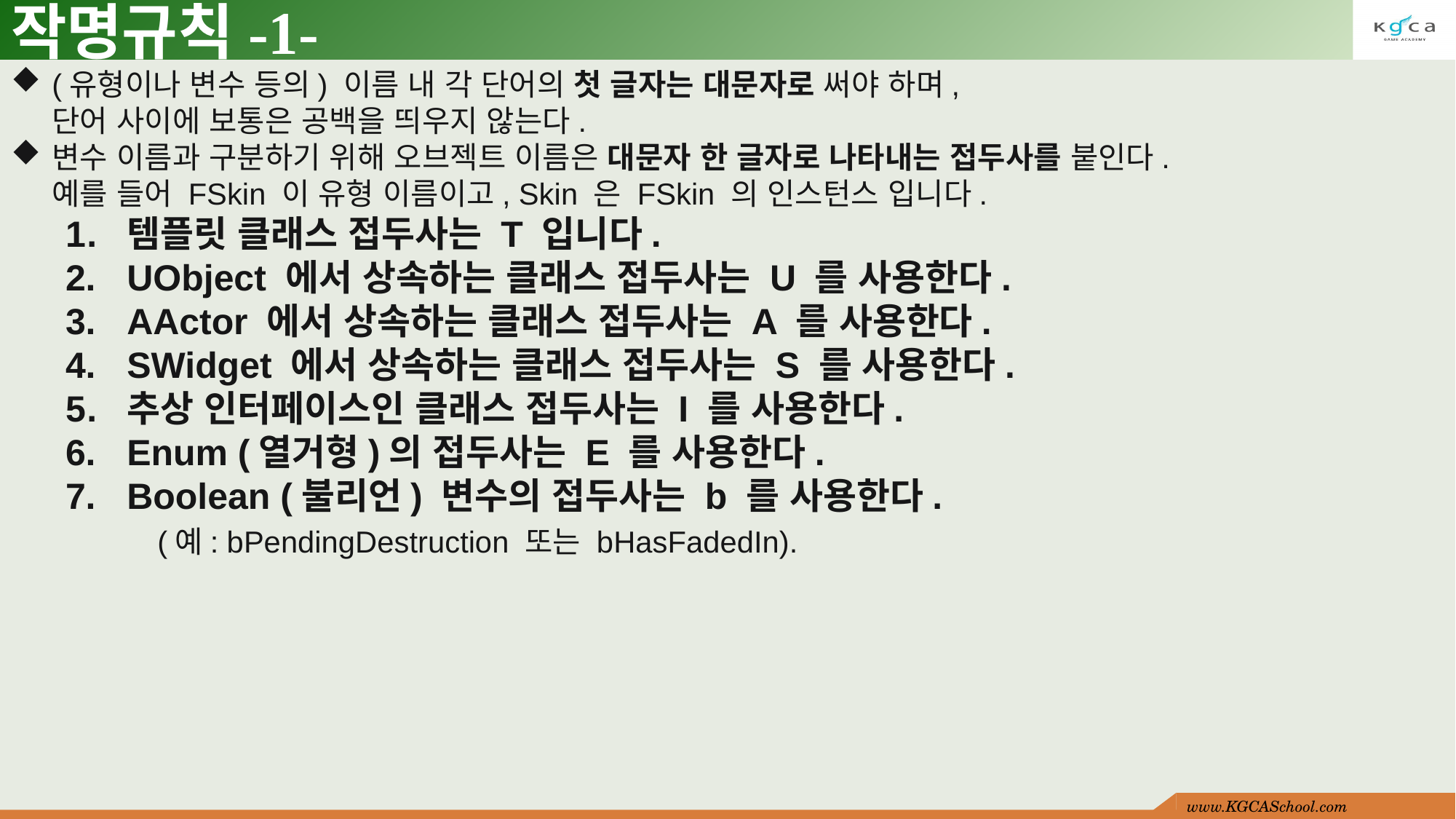

# 작명규칙-1-
(유형이나 변수 등의) 이름 내 각 단어의 첫 글자는 대문자로 써야 하며,
단어 사이에 보통은 공백을 띄우지 않는다.
변수 이름과 구분하기 위해 오브젝트 이름은 대문자 한 글자로 나타내는 접두사를 붙인다.
예를 들어 FSkin 이 유형 이름이고, Skin 은 FSkin 의 인스턴스 입니다.
템플릿 클래스 접두사는 T 입니다.
UObject 에서 상속하는 클래스 접두사는 U 를 사용한다.
AActor 에서 상속하는 클래스 접두사는 A 를 사용한다.
SWidget 에서 상속하는 클래스 접두사는 S 를 사용한다.
추상 인터페이스인 클래스 접두사는 I 를 사용한다.
Enum (열거형)의 접두사는 E 를 사용한다.
Boolean (불리언) 변수의 접두사는 b 를 사용한다.
   (예: bPendingDestruction 또는 bHasFadedIn).